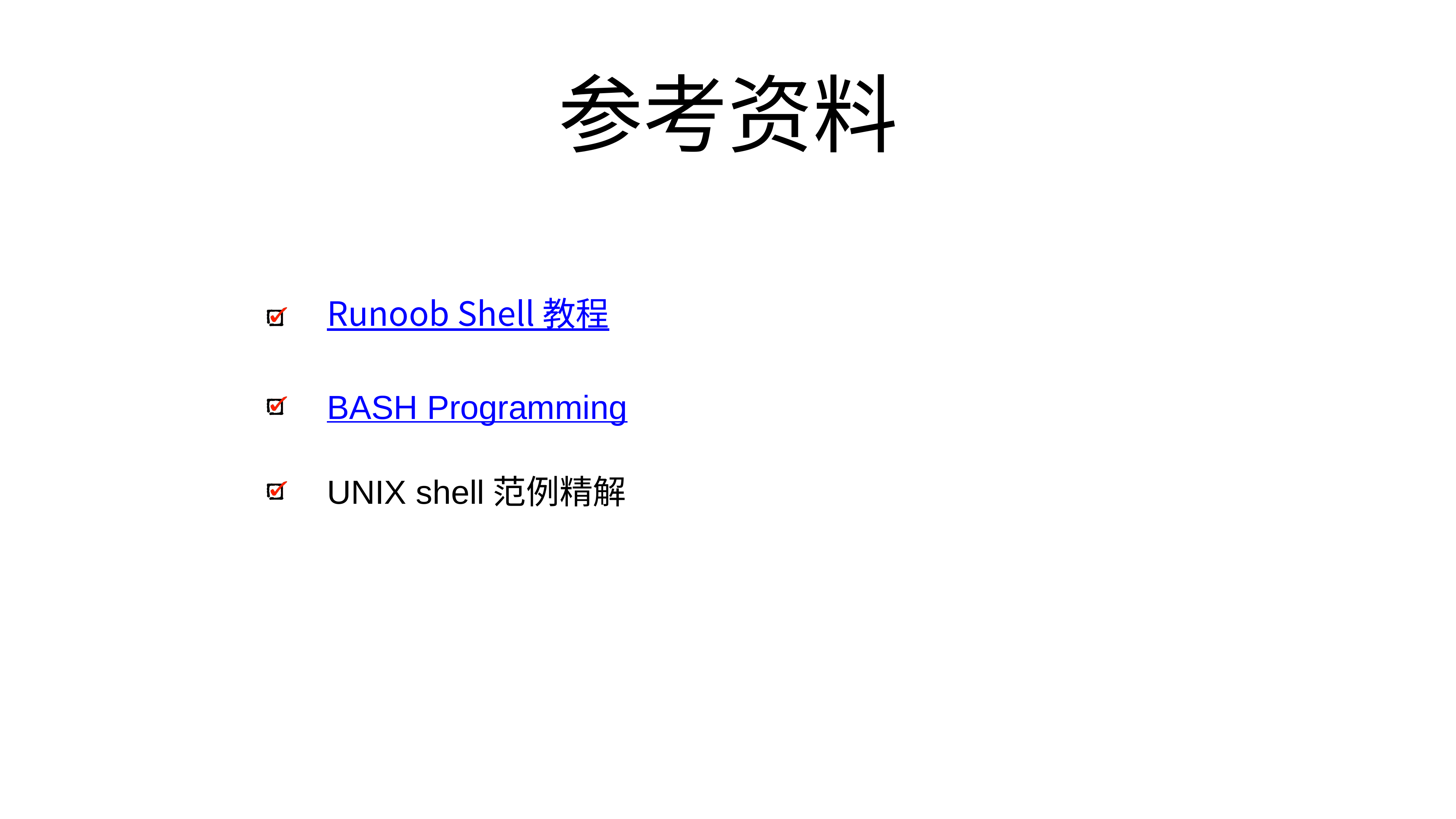

# 参考资料
Runoob Shell 教程
BASH Programming
UNIX shell范例精解